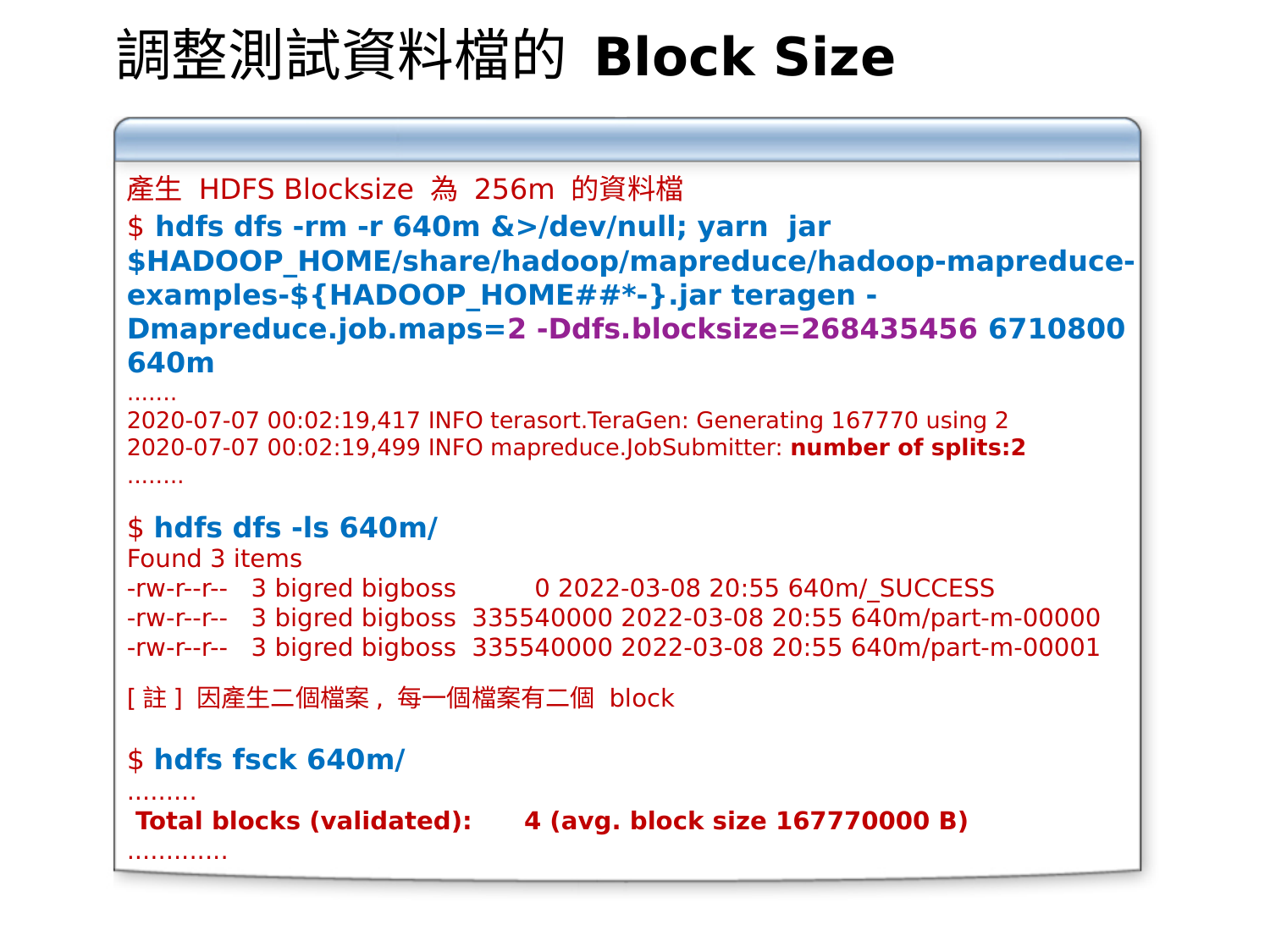

調整測試資料檔的 Block Size
產生 HDFS Blocksize 為 256m 的資料檔
$ hdfs dfs -rm -r 640m &>/dev/null; yarn  jar $HADOOP_HOME/share/hadoop/mapreduce/hadoop-mapreduce-examples-${HADOOP_HOME##*-}.jar teragen -Dmapreduce.job.maps=2 -Ddfs.blocksize=268435456 6710800  640m
.......
2020-07-07 00:02:19,417 INFO terasort.TeraGen: Generating 167770 using 2
2020-07-07 00:02:19,499 INFO mapreduce.JobSubmitter: number of splits:2
........

$ hdfs dfs -ls 640m/
Found 3 items
-rw-r--r--   3 bigred bigboss          0 2022-03-08 20:55 640m/_SUCCESS
-rw-r--r--   3 bigred bigboss  335540000 2022-03-08 20:55 640m/part-m-00000
-rw-r--r--   3 bigred bigboss  335540000 2022-03-08 20:55 640m/part-m-00001

[註] 因產生二個檔案, 每一個檔案有二個 block

$ hdfs fsck 640m/
.........
 Total blocks (validated):      4 (avg. block size 167770000 B)
.............